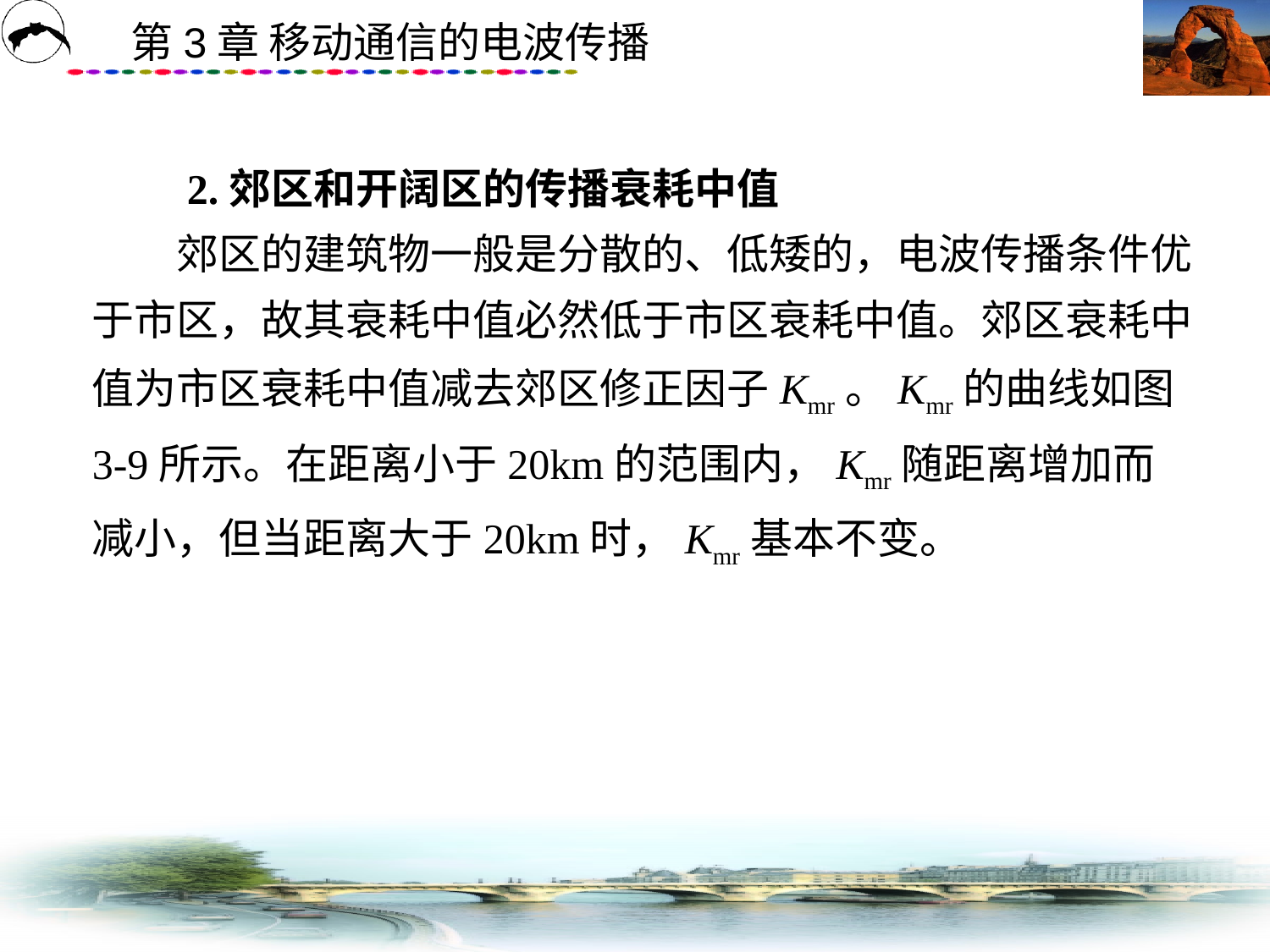

# 2.郊区和开阔区的传播衰耗中值 　　郊区的建筑物一般是分散的、低矮的，电波传播条件优于市区，故其衰耗中值必然低于市区衰耗中值。郊区衰耗中值为市区衰耗中值减去郊区修正因子Kmr。Kmr的曲线如图3-9所示。在距离小于20km的范围内，Kmr随距离增加而减小，但当距离大于20km时，Kmr基本不变。